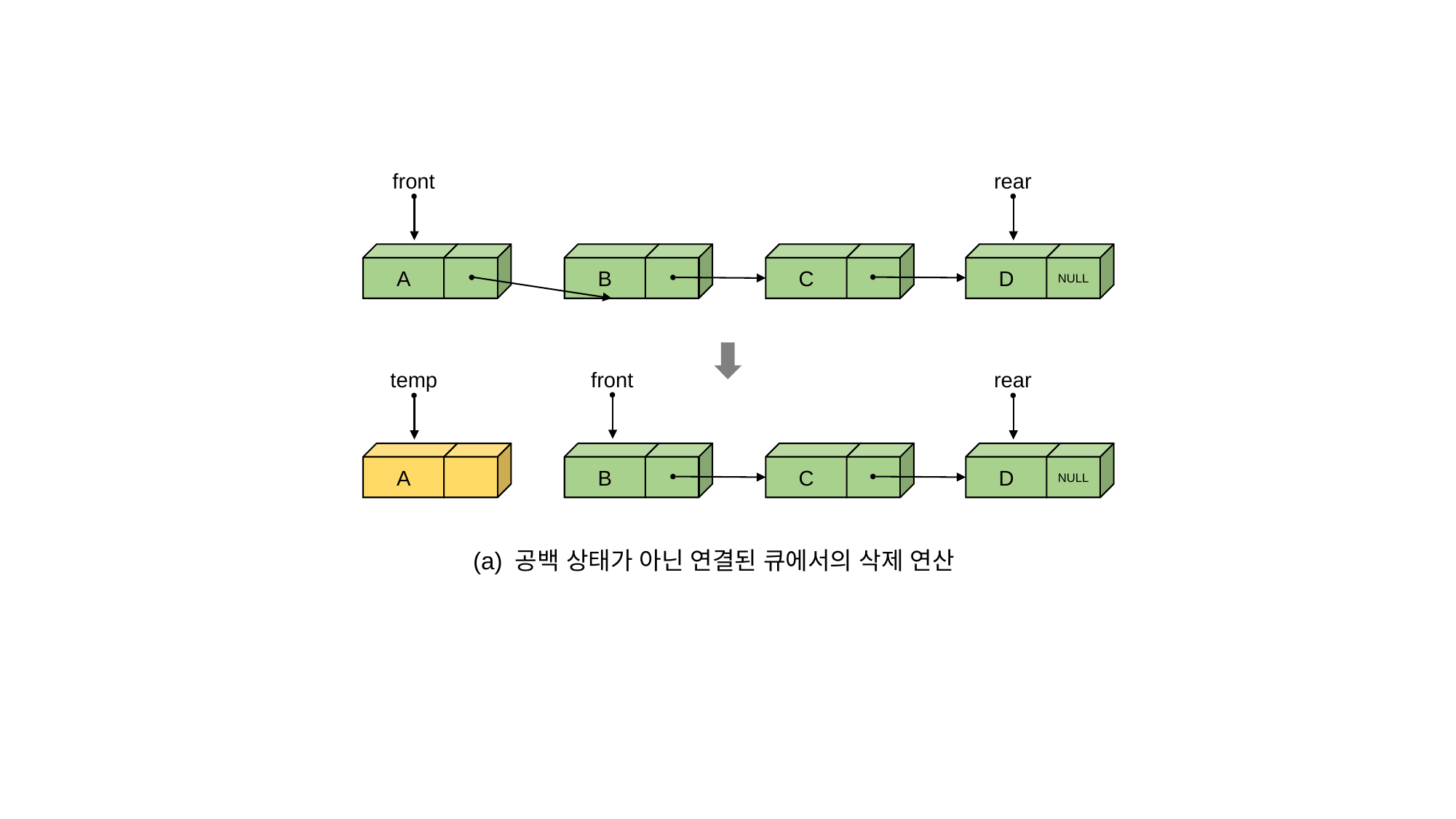

front
rear

A

B

C

D
NULL

front
temp
rear

A

B

C

D
NULL

(a) 공백 상태가 아닌 연결된 큐에서의 삭제 연산